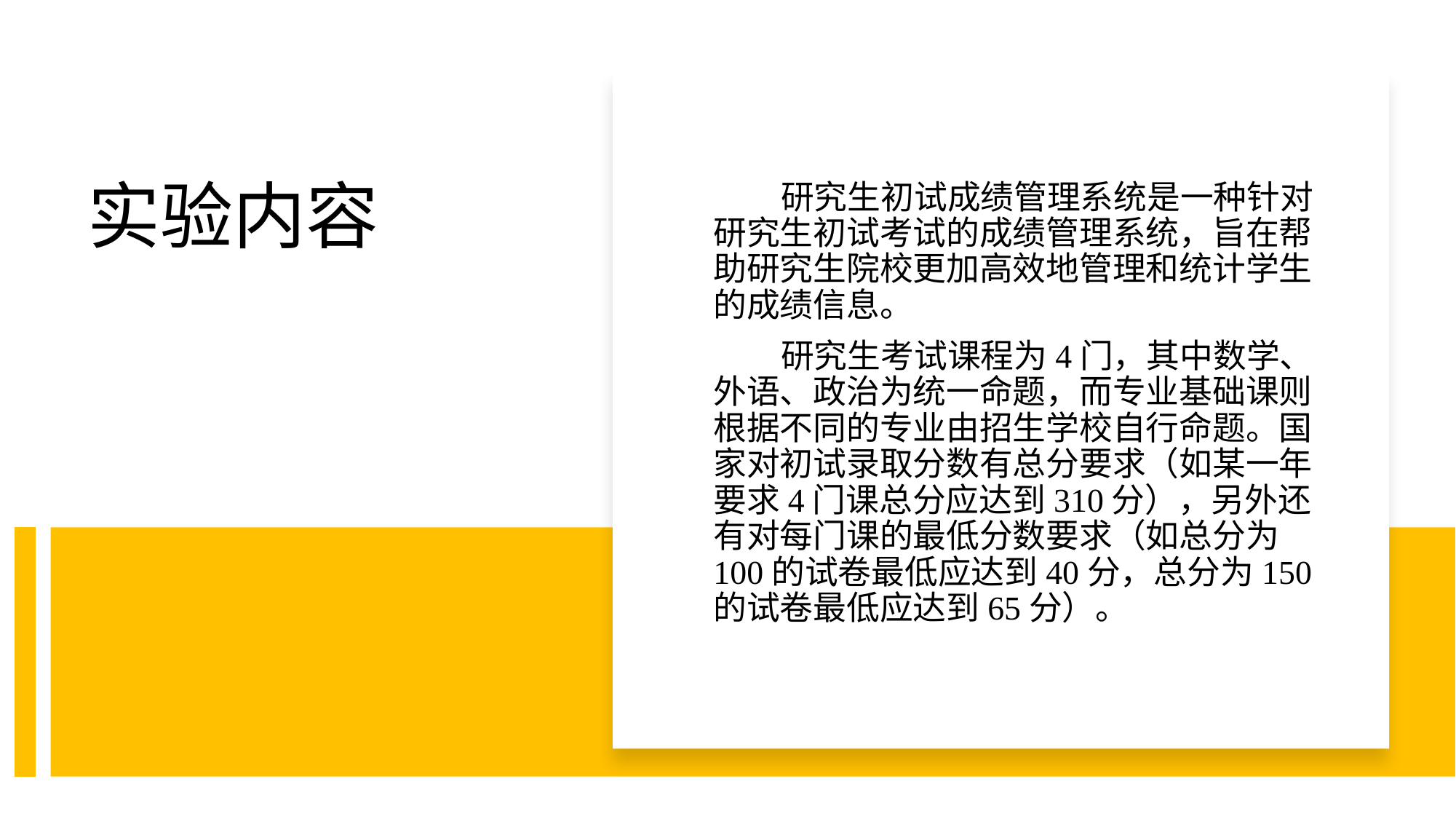

研究生初试成绩管理系统是一种针对研究生初试考试的成绩管理系统，旨在帮助研究生院校更加高效地管理和统计学生的成绩信息。
        研究生考试课程为4门，其中数学、外语、政治为统一命题，而专业基础课则根据不同的专业由招生学校自行命题。国家对初试录取分数有总分要求（如某一年要求4门课总分应达到310分），另外还有对每门课的最低分数要求（如总分为100的试卷最低应达到40分，总分为150的试卷最低应达到65分）。

# 实验内容